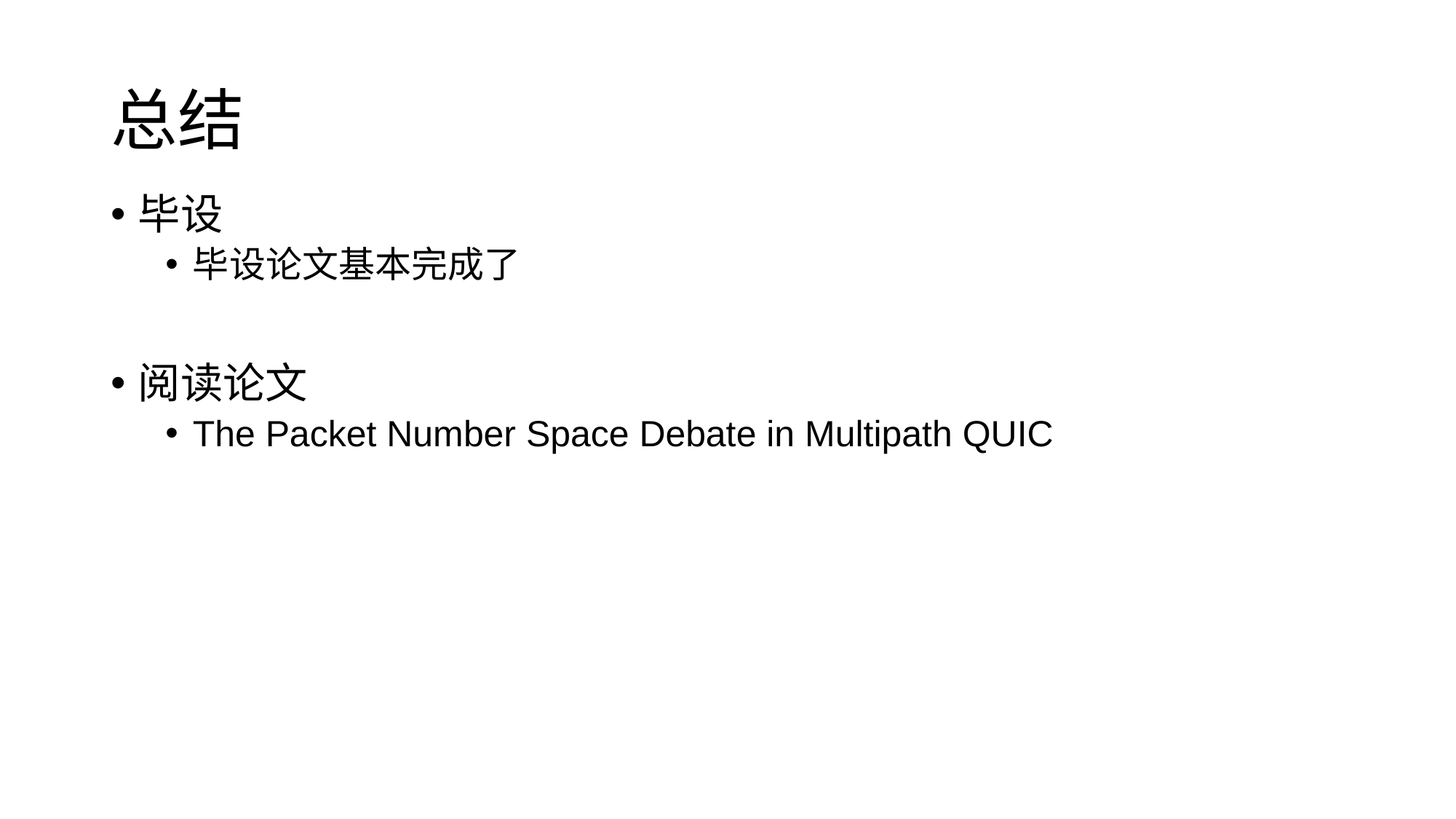

# 总结
毕设
毕设论文基本完成了

阅读论文
The Packet Number Space Debate in Multipath QUIC